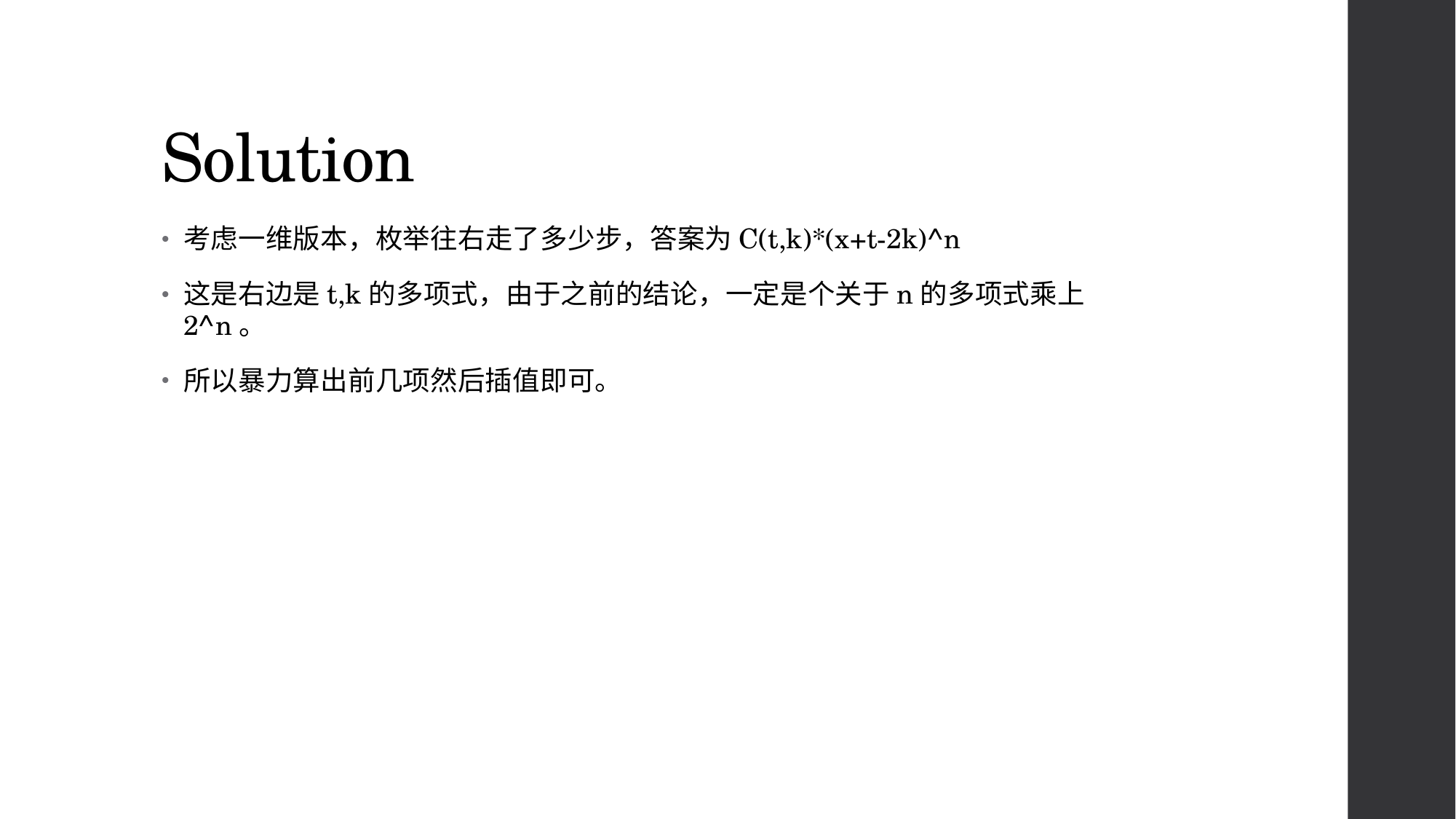

# Solution
考虑一维版本，枚举往右走了多少步，答案为C(t,k)*(x+t-2k)^n
这是右边是t,k的多项式，由于之前的结论，一定是个关于n的多项式乘上2^n。
所以暴力算出前几项然后插值即可。